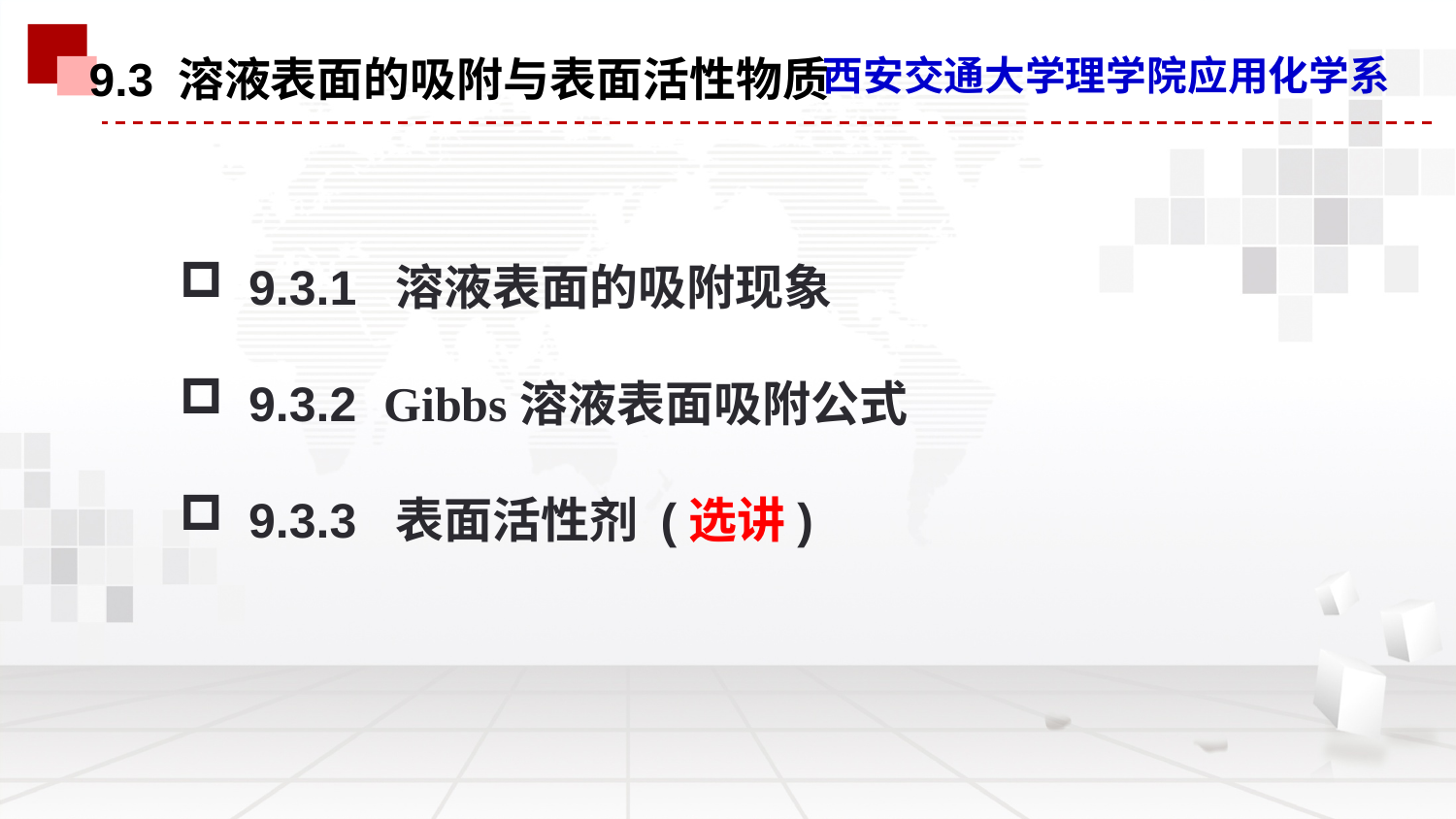

9.3 溶液表面的吸附与表面活性物质
 9.3.1  溶液表面的吸附现象
 9.3.2  Gibbs溶液表面吸附公式
 9.3.3  表面活性剂 (选讲)